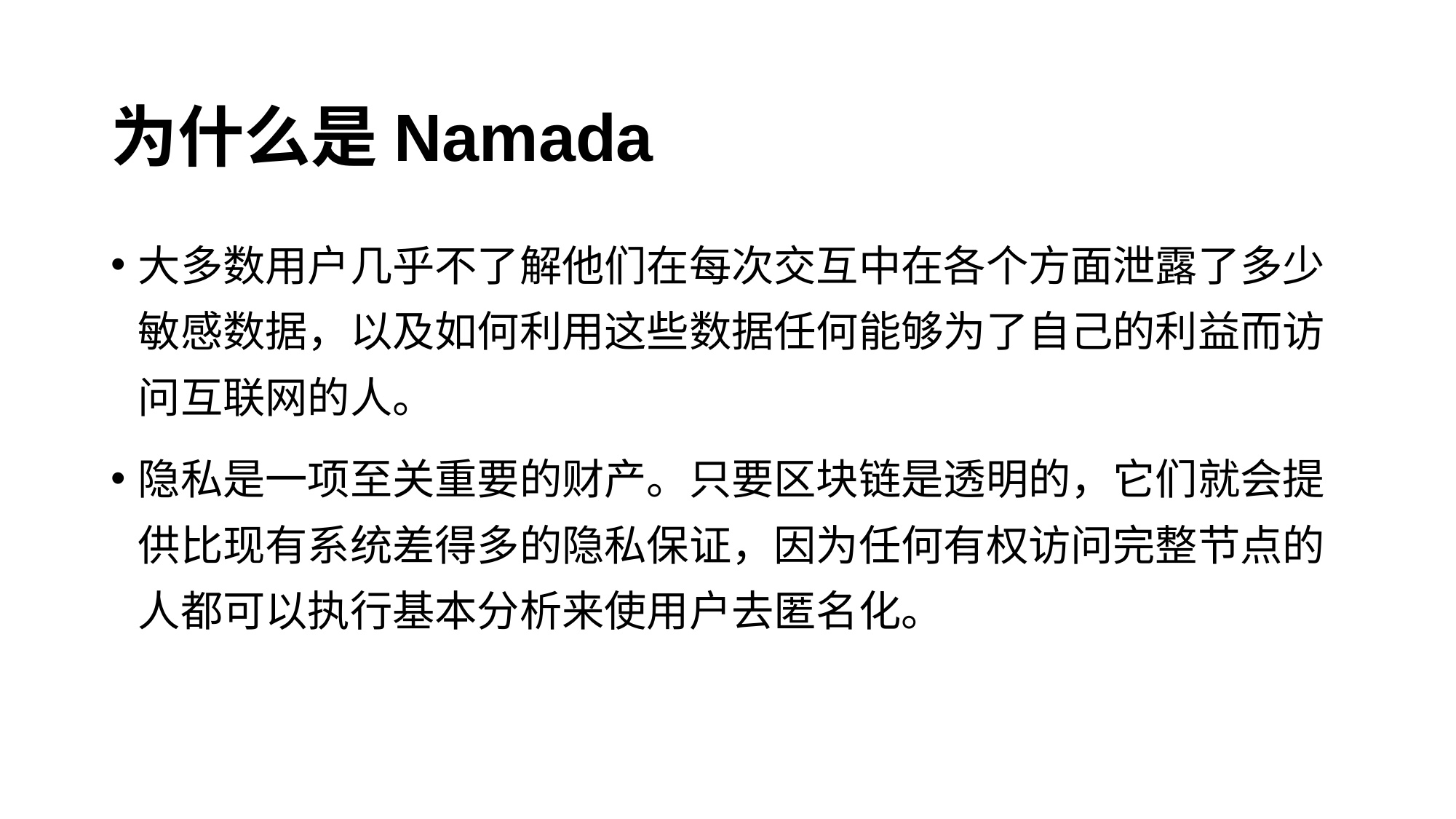

# 为什么是Namada
大多数用户几乎不了解他们在每次交互中在各个方面泄露了多少敏感数据，以及如何利用这些数据任何能够为了自己的利益而访问互联网的人。
隐私是一项至关重要的财产。只要区块链是透明的，它们就会提供比现有系统差得多的隐私保证，因为任何有权访问完整节点的人都可以执行基本分析来使用户去匿名化。